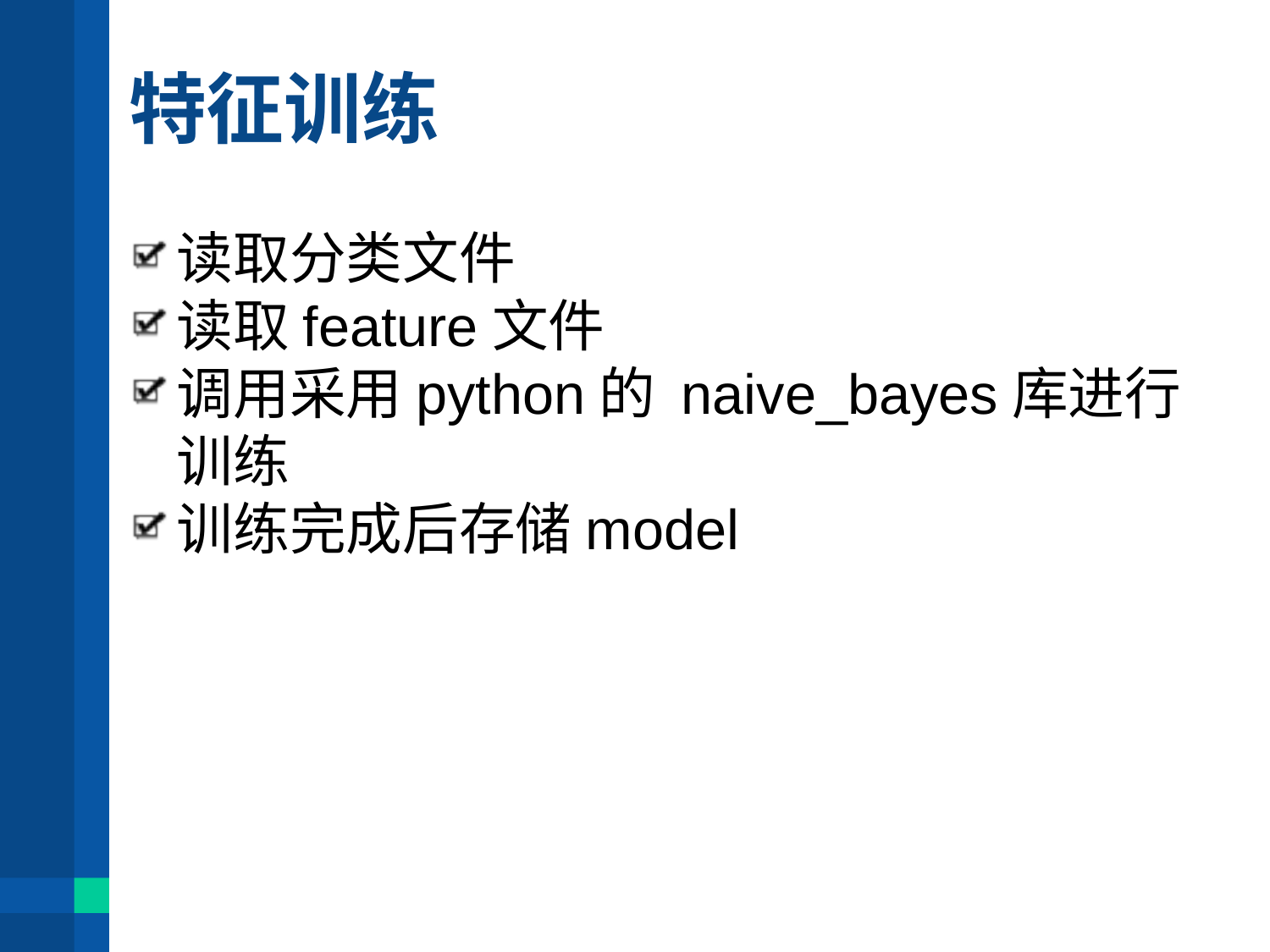

# 特征训练
读取分类文件
读取feature文件
调用采用python的 naive_bayes库进行训练
训练完成后存储model